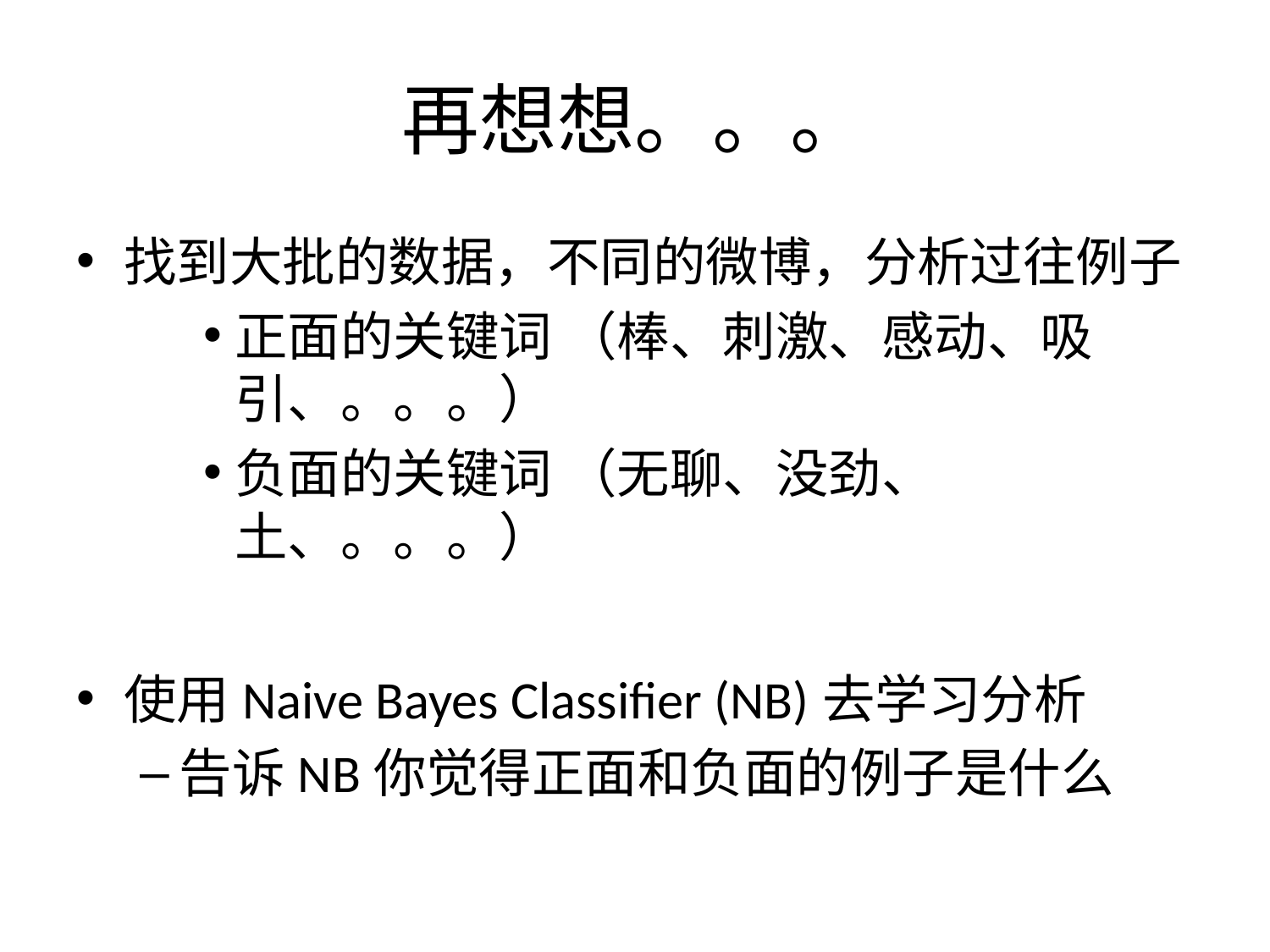

# 再想想。。。
找到大批的数据，不同的微博，分析过往例子
正面的关键词 （棒、刺激、感动、吸引、。。。）
负面的关键词 （无聊、没劲、土、。。。）

使用Naive Bayes Classifier (NB)去学习分析
告诉NB你觉得正面和负面的例子是什么